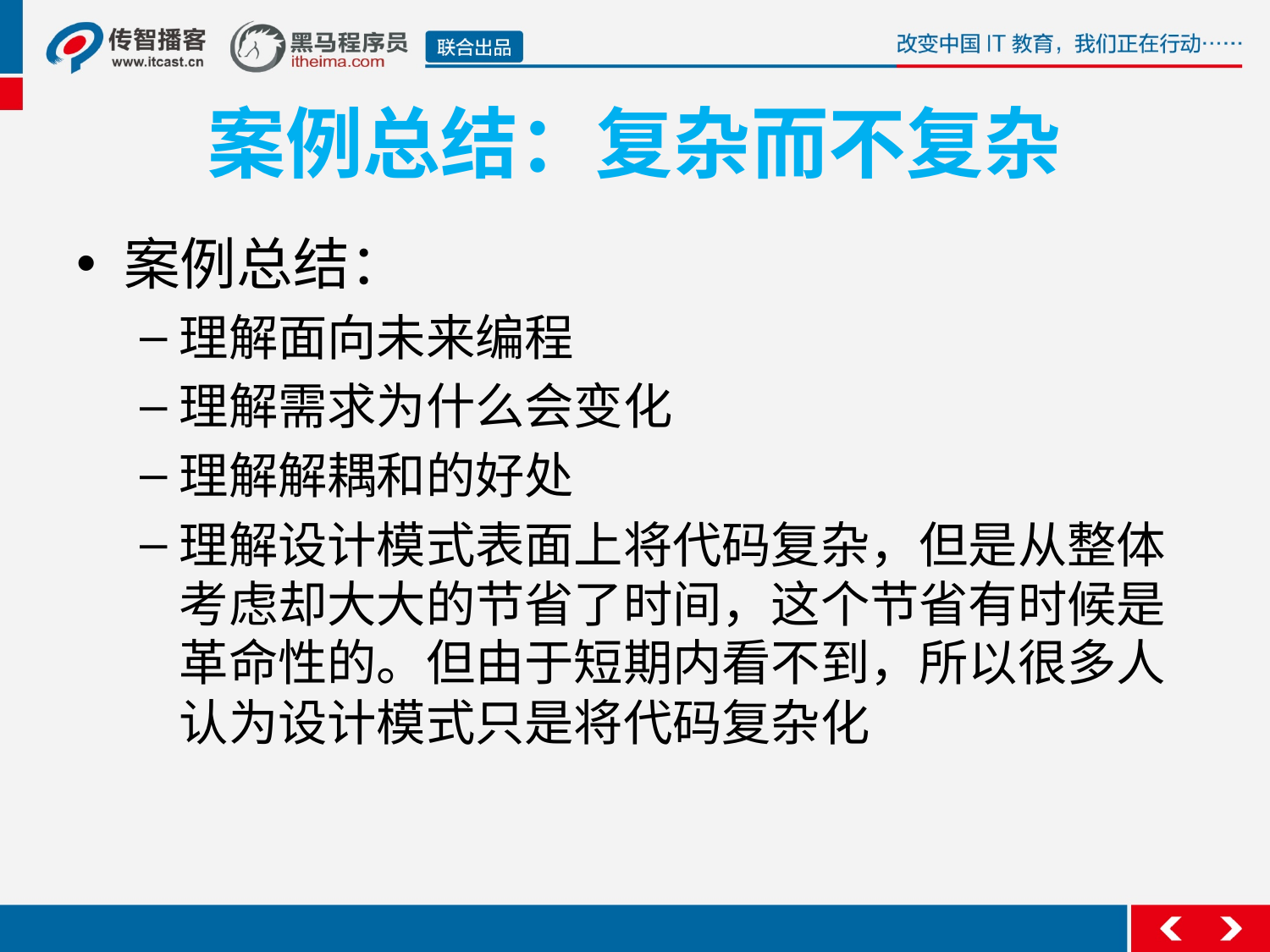

# 案例总结：复杂而不复杂
案例总结：
理解面向未来编程
理解需求为什么会变化
理解解耦和的好处
理解设计模式表面上将代码复杂，但是从整体考虑却大大的节省了时间，这个节省有时候是革命性的。但由于短期内看不到，所以很多人认为设计模式只是将代码复杂化